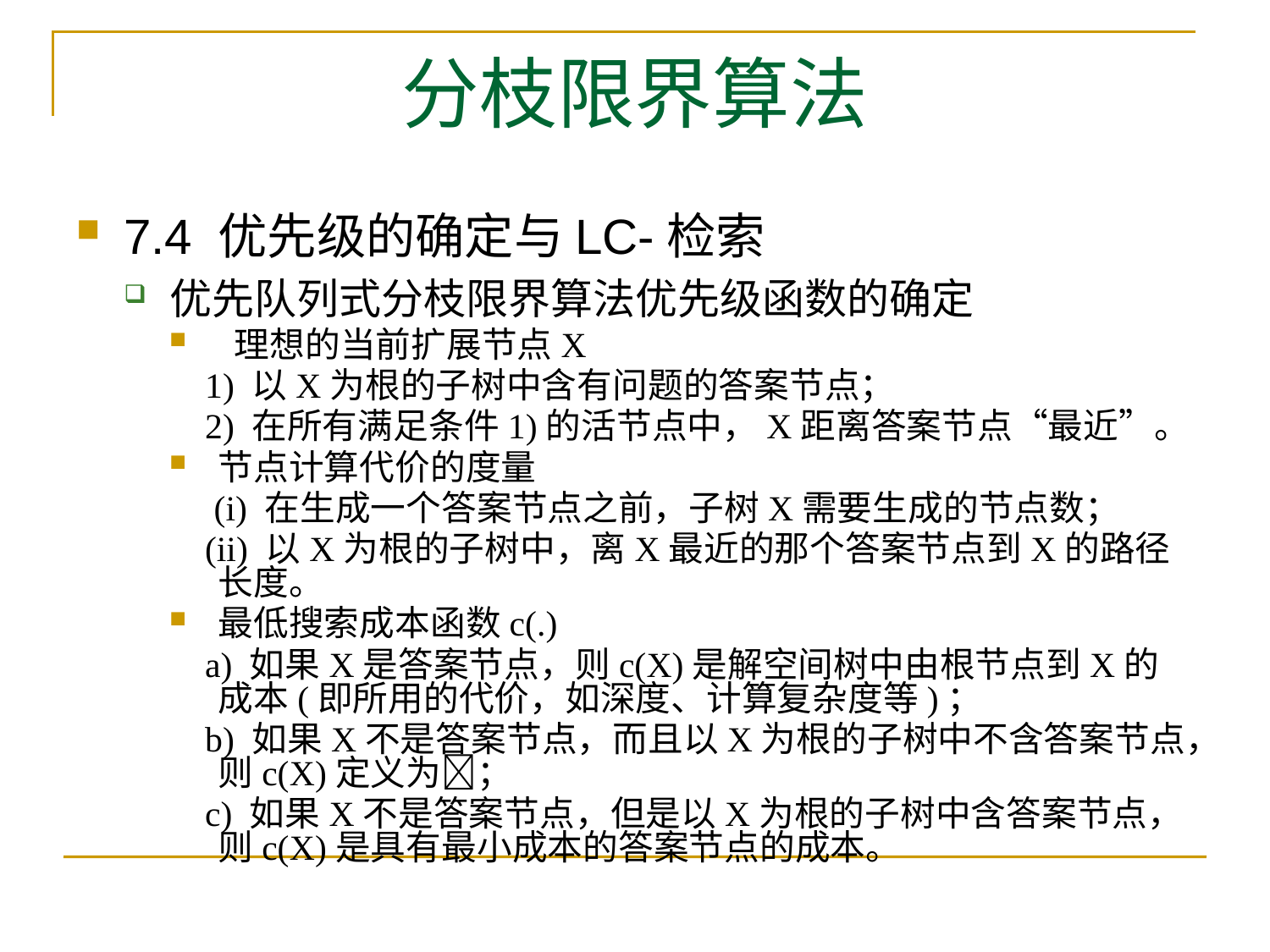

# 分枝限界算法
7.4 优先级的确定与LC-检索
优先队列式分枝限界算法优先级函数的确定
 理想的当前扩展节点X
    1) 以X为根的子树中含有问题的答案节点；
    2) 在所有满足条件1)的活节点中，X距离答案节点“最近”。
节点计算代价的度量
     (i) 在生成一个答案节点之前，子树X需要生成的节点数；
    (ii) 以X为根的子树中，离X最近的那个答案节点到X的路径长度。
最低搜索成本函数c(.)
    a) 如果X是答案节点，则c(X)是解空间树中由根节点到X的成本(即所用的代价，如深度、计算复杂度等)；
    b) 如果X不是答案节点，而且以X为根的子树中不含答案节点，则c(X)定义为∞；
    c) 如果X不是答案节点，但是以X为根的子树中含答案节点，则c(X)是具有最小成本的答案节点的成本。